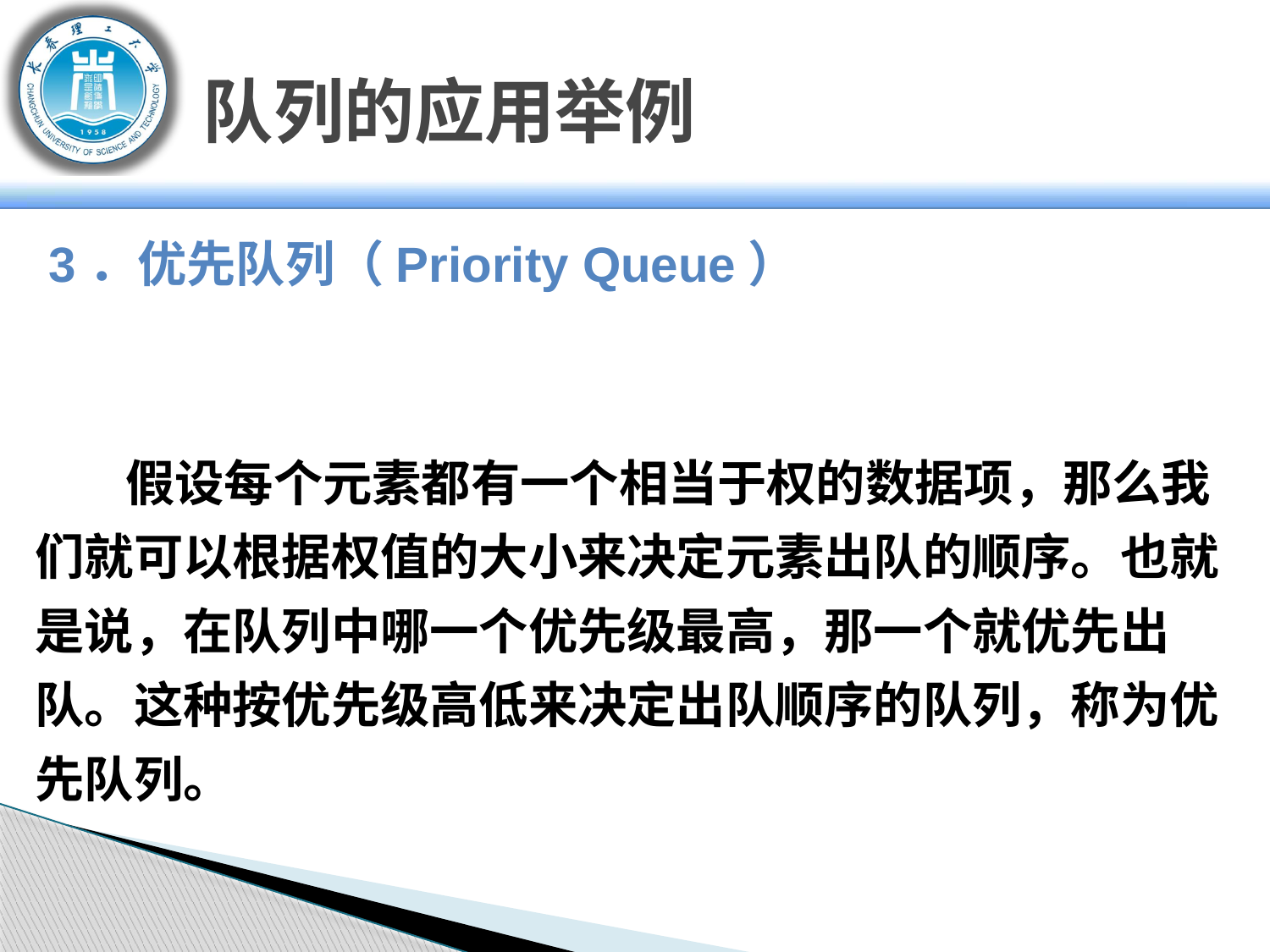

队列的应用举例

 3．优先队列（Priority Queue）

       假设每个元素都有一个相当于权的数据项，那么我们就可以根据权值的大小来决定元素出队的顺序。也就是说，在队列中哪一个优先级最高，那一个就优先出队。这种按优先级高低来决定出队顺序的队列，称为优先队列。